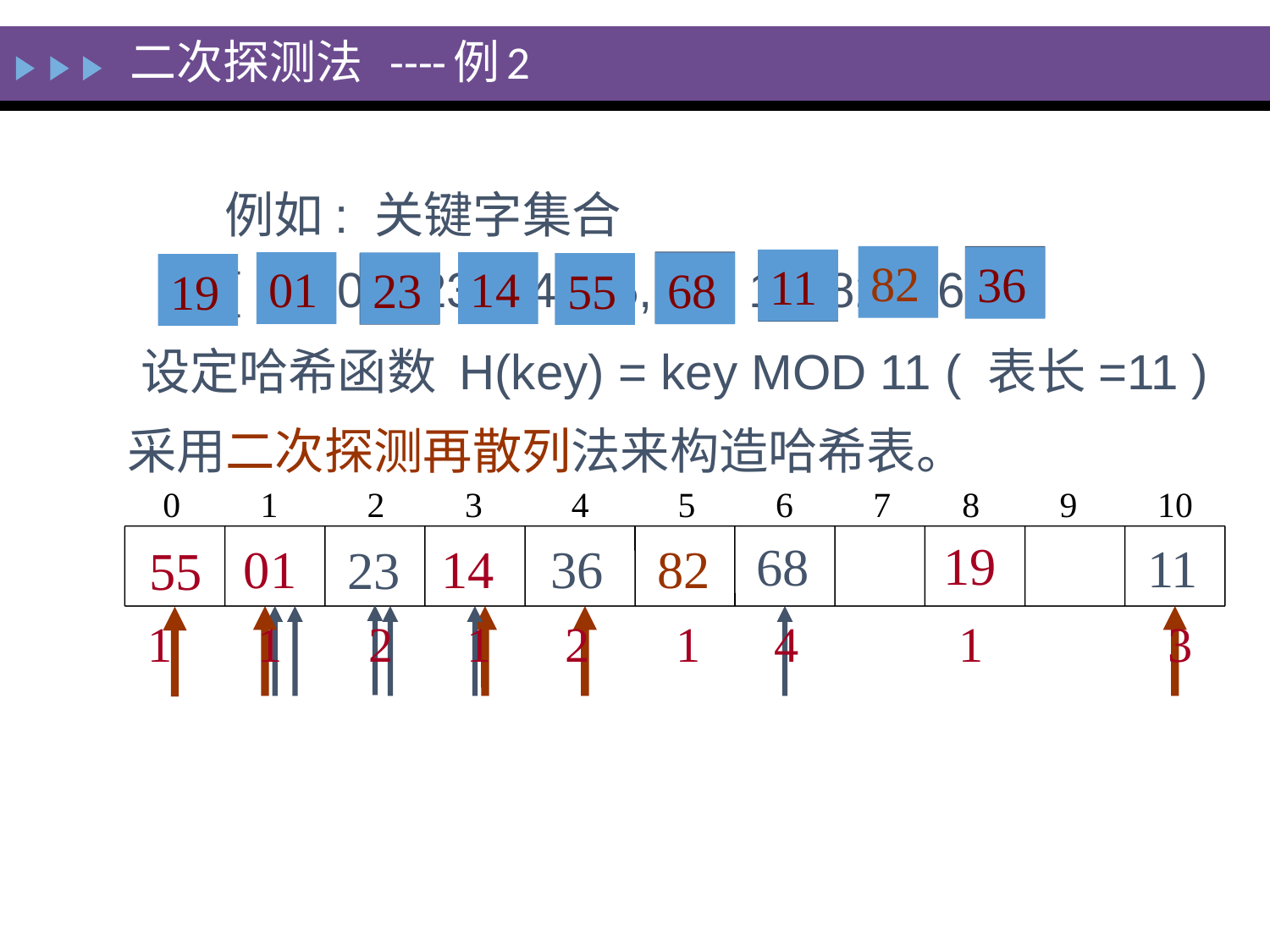

# 二次探测法  ----例2
例如: 关键字集合
{ 19, 01, 23, 14, 55, 68, 11, 82, 36 }
82
36
36
11
11
68
01
14
23
68
23
55
19
设定哈希函数 H(key) = key MOD 11 ( 表长=11 )
采用二次探测再散列法来构造哈希表。
    0         1          2         3          4          5         6         7        8         9         10

19
68
11
14
82
01
36
23
55

1       1       2      1      2       1      4             1               3